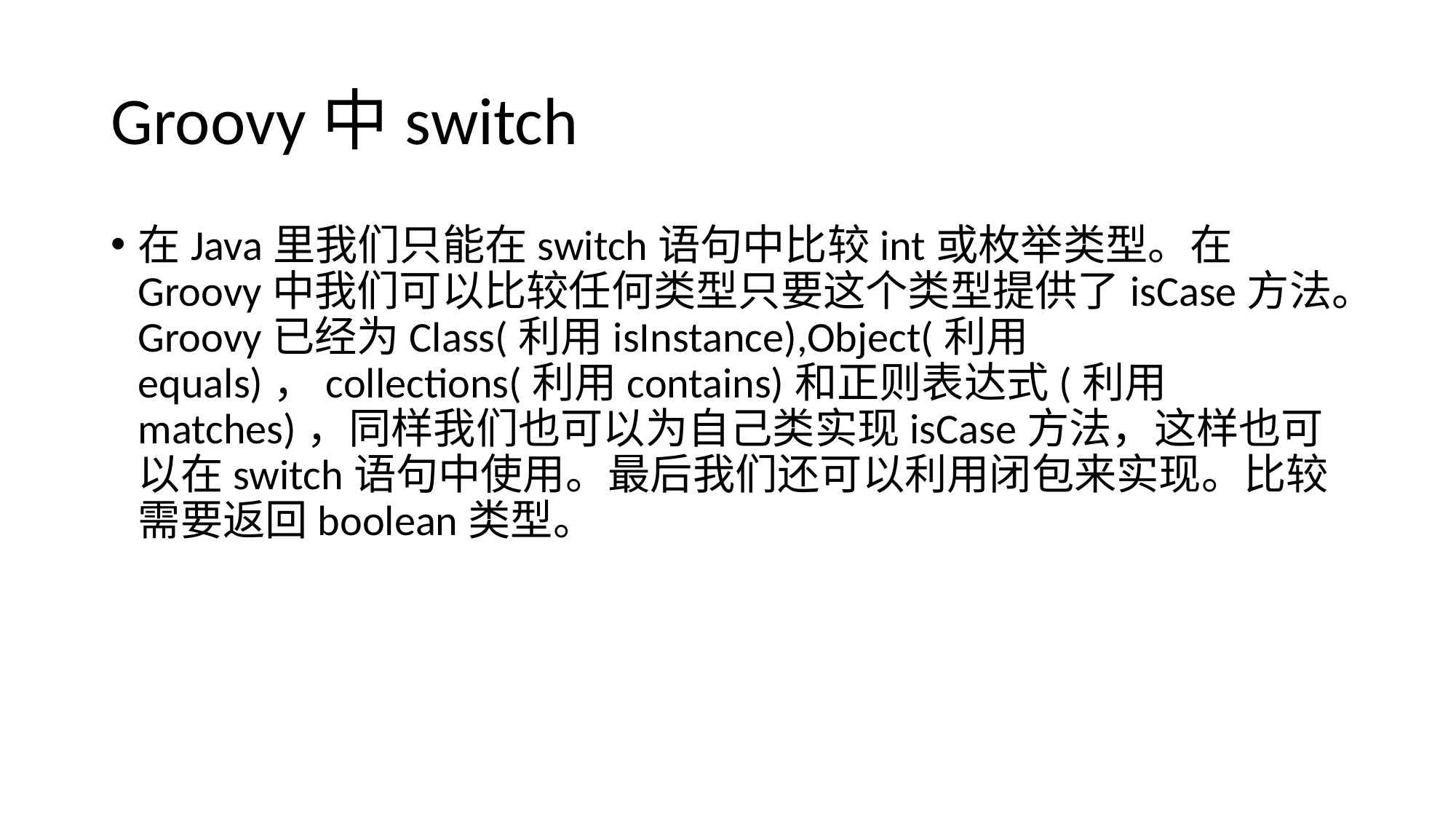

# Groovy中switch
在Java里我们只能在switch语句中比较int或枚举类型。在Groovy中我们可以比较任何类型只要这个类型提供了isCase方法。Groovy已经为Class(利用isInstance),Object(利用equals)，collections(利用contains)和正则表达式(利用matches)，同样我们也可以为自己类实现isCase方法，这样也可以在switch语句中使用。最后我们还可以利用闭包来实现。比较需要返回boolean类型。